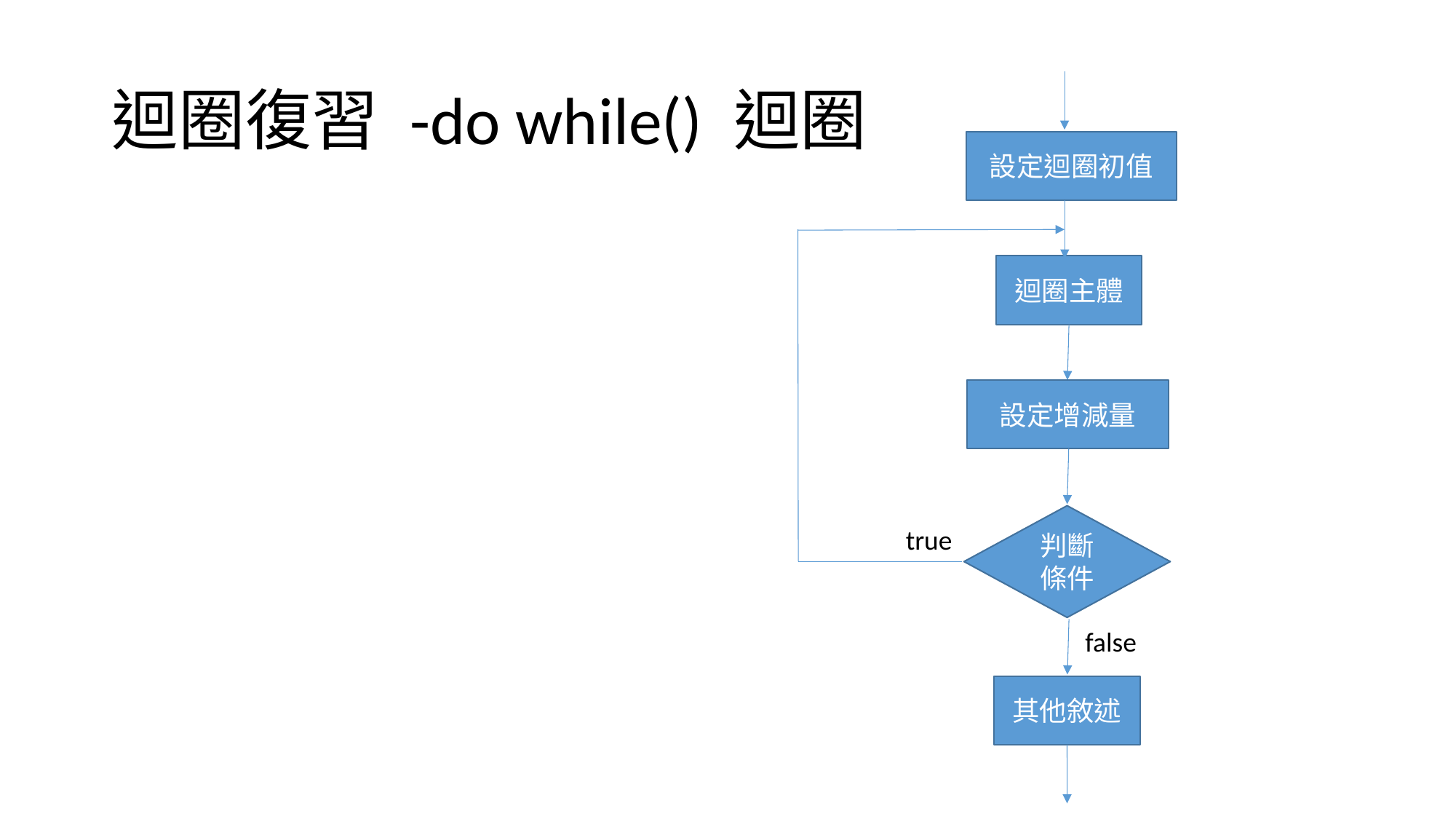

# 迴圈復習 -do while() 迴圈
設定迴圈初值
迴圈主體
設定增減量
判斷條件
true
false
其他敘述